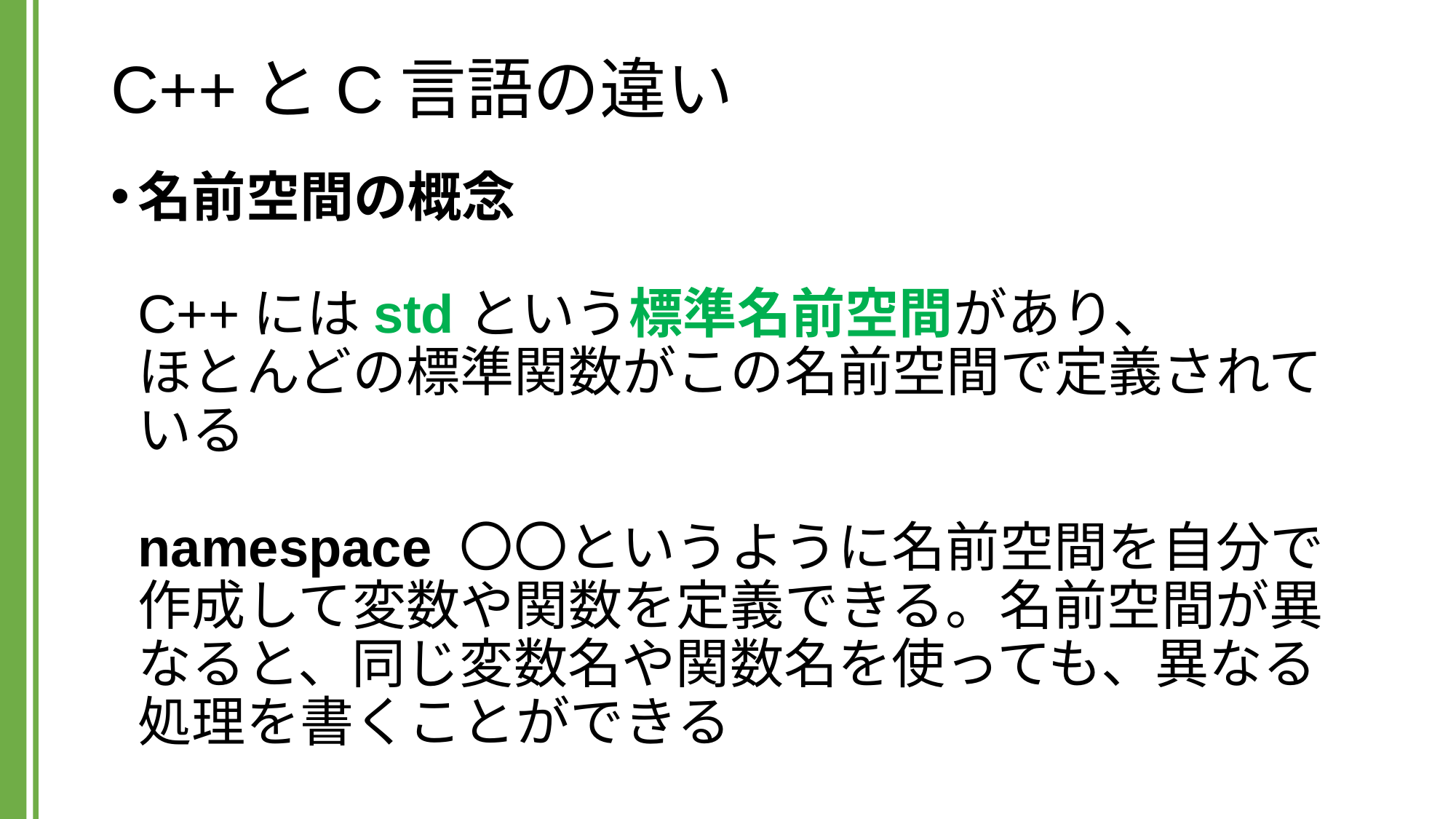

# C++とC言語の違い
名前空間の概念
C++にはstdという標準名前空間があり、
ほとんどの標準関数がこの名前空間で定義されている
namespace 〇〇というように名前空間を自分で
作成して変数や関数を定義できる。名前空間が異なると、同じ変数名や関数名を使っても、異なる処理を書くことができる